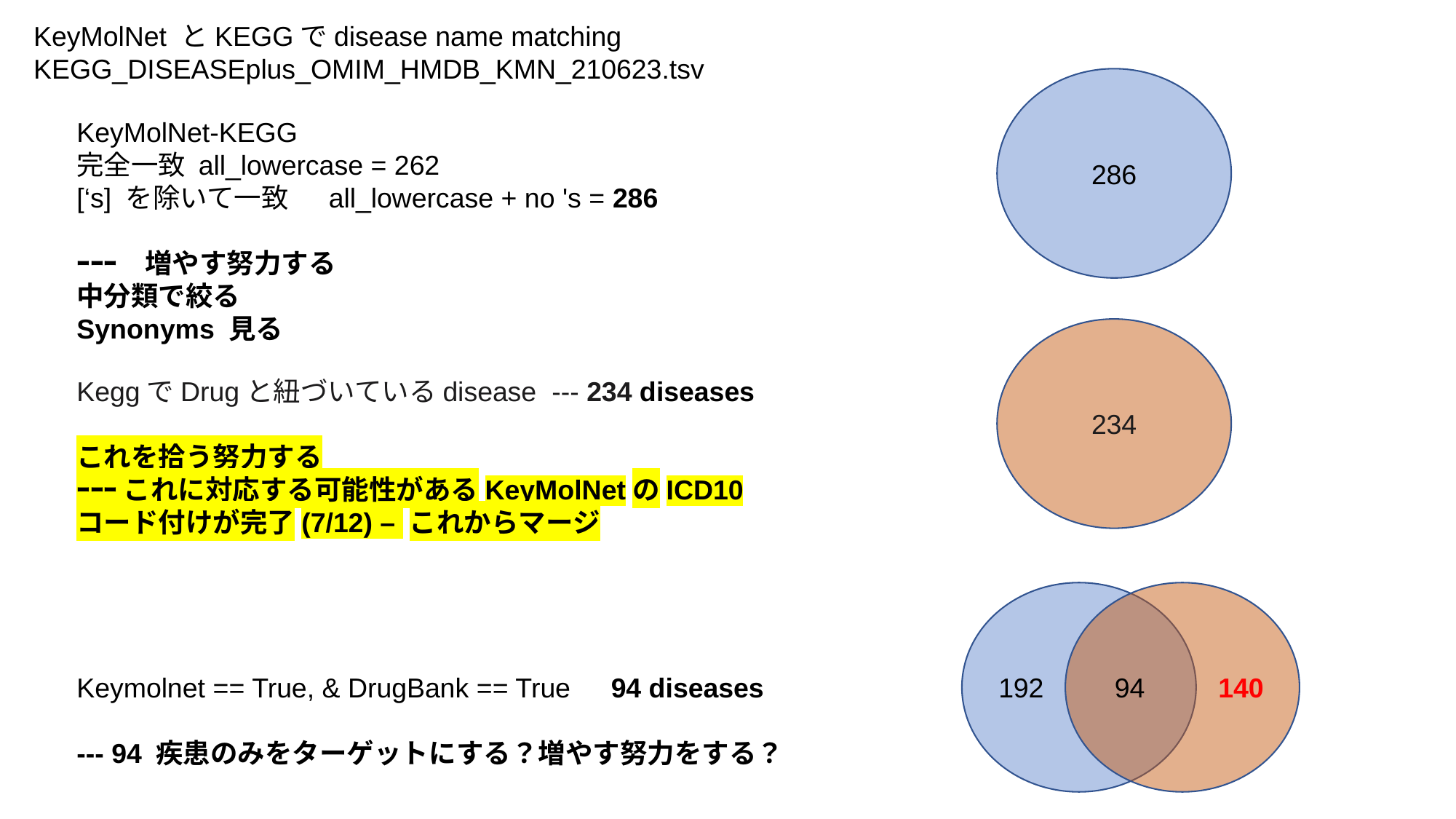

KeyMolNet とKEGGでdisease name matching
KEGG_DISEASEplus_OMIM_HMDB_KMN_210623.tsv
286
KeyMolNet-KEGG
完全一致 all_lowercase = 262
[‘s] を除いて一致 　all_lowercase + no 's = 286

ｰｰｰ　増やす努力する
中分類で絞る
Synonyms 見る
234
KeggでDrugと紐づいているdisease  --- 234 diseases

これを拾う努力する
ｰｰｰ これに対応する可能性があるKeyMolNetのICD10コード付けが完了(7/12) – これからマージ

Keymolnet == True, & DrugBank == True　94 diseases

--- 94 疾患のみをターゲットにする？増やす努力をする？
192
94
140